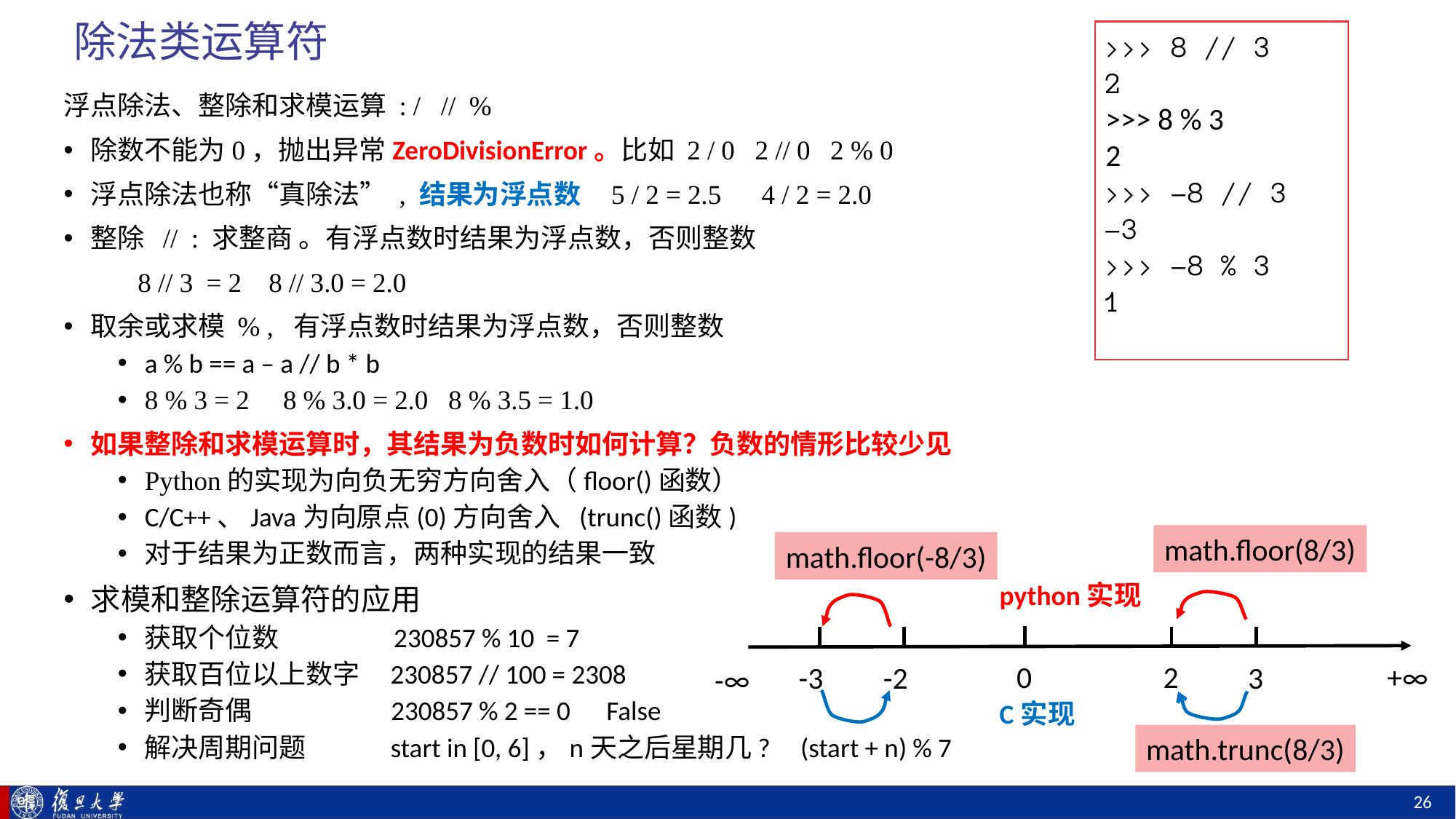

# 除法类运算符
>>> 8 // 3
2
>>> 8 % 3
2
>>> -8 // 3
-3
>>> -8 % 3
1

浮点除法、整除和求模运算 : /   //  %
除数不能为0，抛出异常ZeroDivisionError。比如 2 / 0   2 // 0   2 % 0
浮点除法也称“真除法” , 结果为浮点数    5 / 2 = 2.5      4 / 2 = 2.0
整除  //  : 求整商 。有浮点数时结果为浮点数，否则整数
           8 // 3  = 2    8 // 3.0 = 2.0
取余或求模 % ,  有浮点数时结果为浮点数，否则整数
a % b == a – a // b * b
8 % 3 = 2     8 % 3.0 = 2.0   8 % 3.5 = 1.0
如果整除和求模运算时，其结果为负数时如何计算？负数的情形比较少见
Python的实现为向负无穷方向舍入（floor()函数）
C/C++、Java为向原点(0)方向舍入  (trunc()函数)
对于结果为正数而言，两种实现的结果一致
求模和整除运算符的应用
获取个位数                  230857 % 10  = 7
获取百位以上数字    230857 // 100 = 2308
判断奇偶                      230857 % 2 == 0      False
解决周期问题             start in [0, 6]，n天之后星期几?     (start + n) % 7

math.floor(8/3)
math.floor(-8/3)
python实现

0
+∞
2
3
-3
-2
-∞

C实现

math.trunc(8/3)